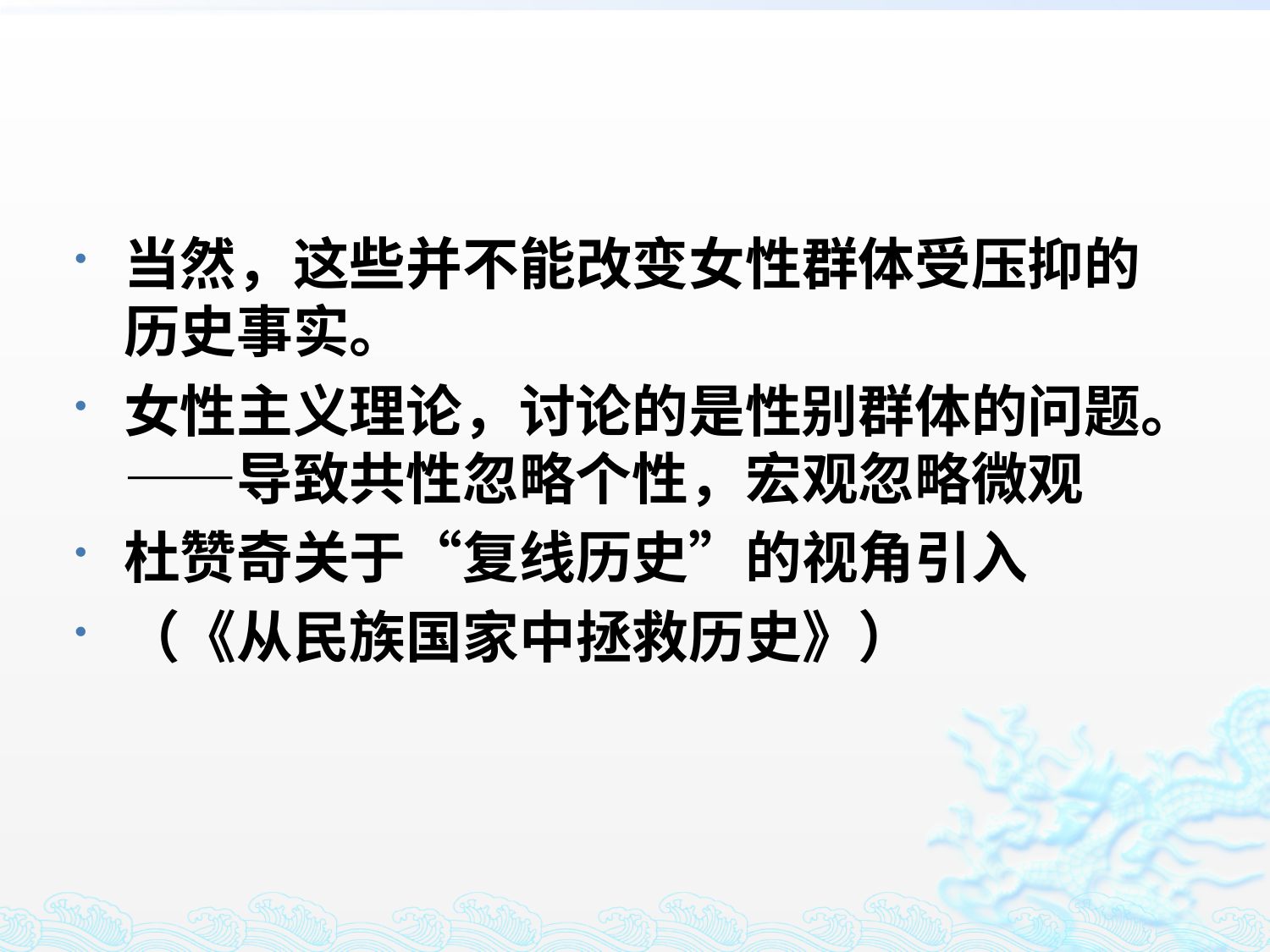

#
当然，这些并不能改变女性群体受压抑的历史事实。
女性主义理论，讨论的是性别群体的问题。——导致共性忽略个性，宏观忽略微观
杜赞奇关于“复线历史”的视角引入
（《从民族国家中拯救历史》）